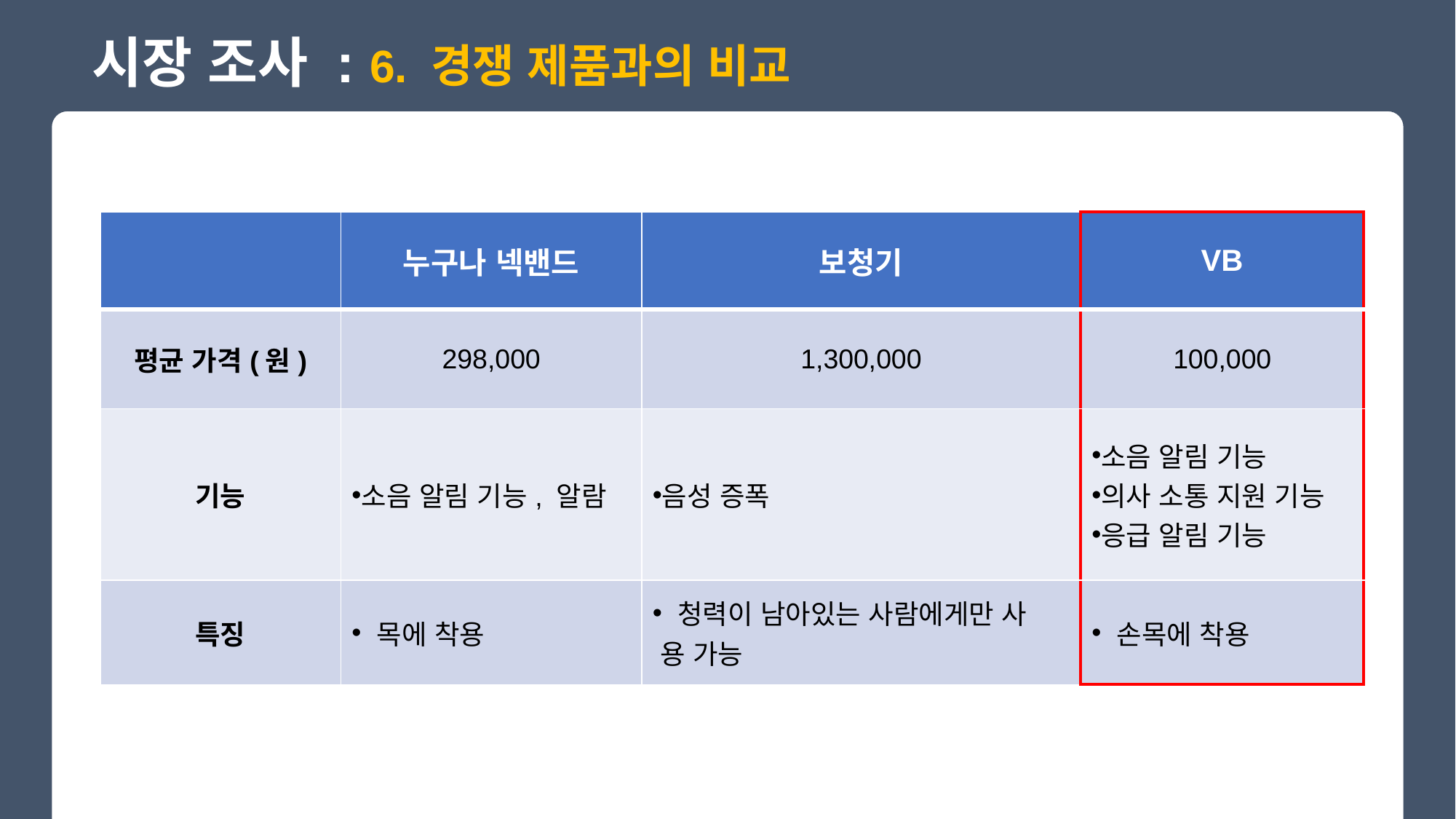

시장 조사 : 6. 경쟁 제품과의 비교
|  | 누구나 넥밴드 | 보청기 | VB |
| --- | --- | --- | --- |
| 평균 가격(원) | 298,000 | 1,300,000 | 100,000 |
| 기능 | 소음 알림 기능, 알람 | 음성 증폭 | 소음 알림 기능 의사 소통 지원 기능 응급 알림 기능 |
| 특징 | 목에 착용 | 청력이 남아있는 사람에게만 사 용 가능 | 손목에 착용 |